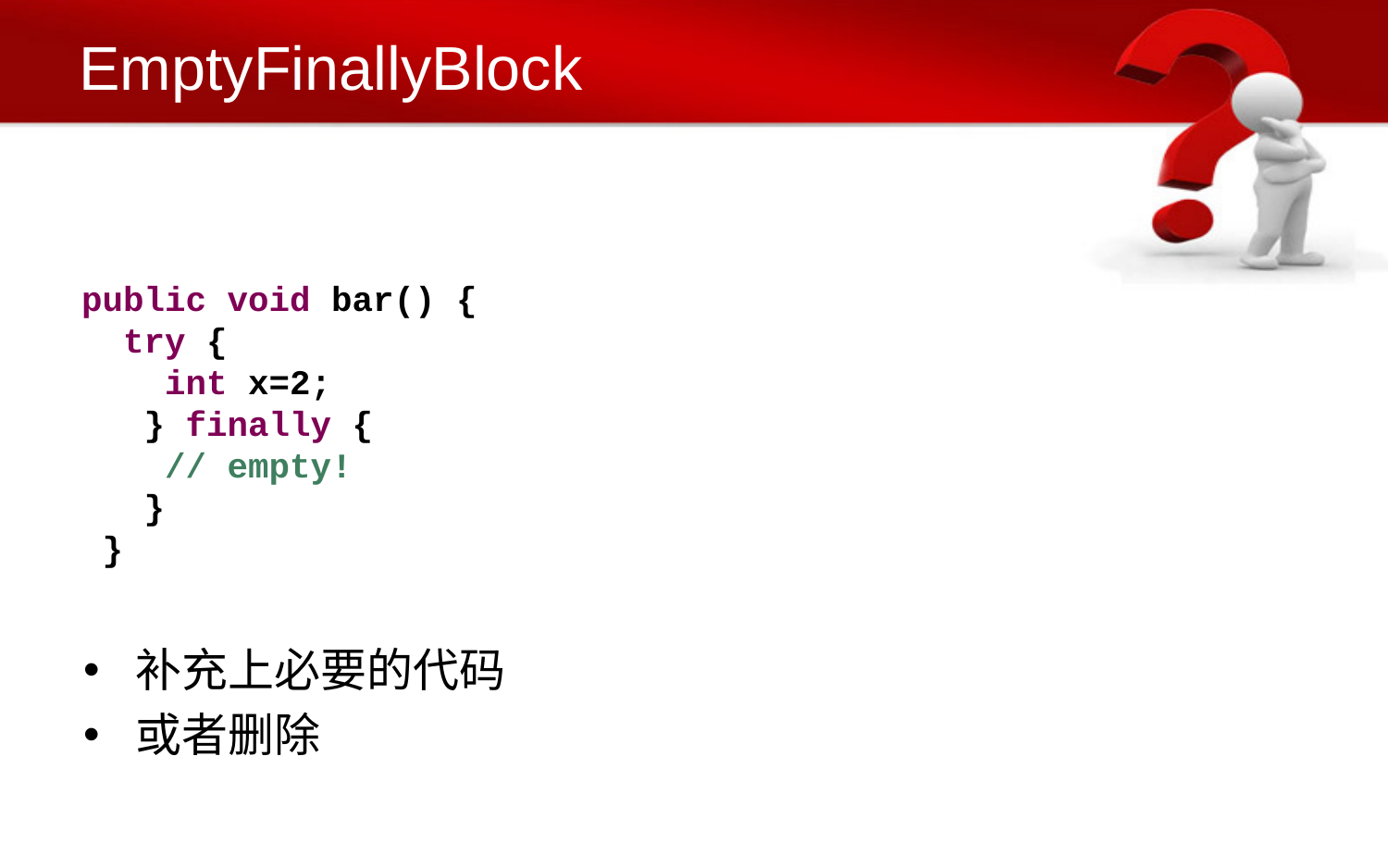

# EmptyFinallyBlock
   public void bar() {
     try {
       int x=2;
      } finally {
       // empty!
      }
    }
补充上必要的代码
或者删除